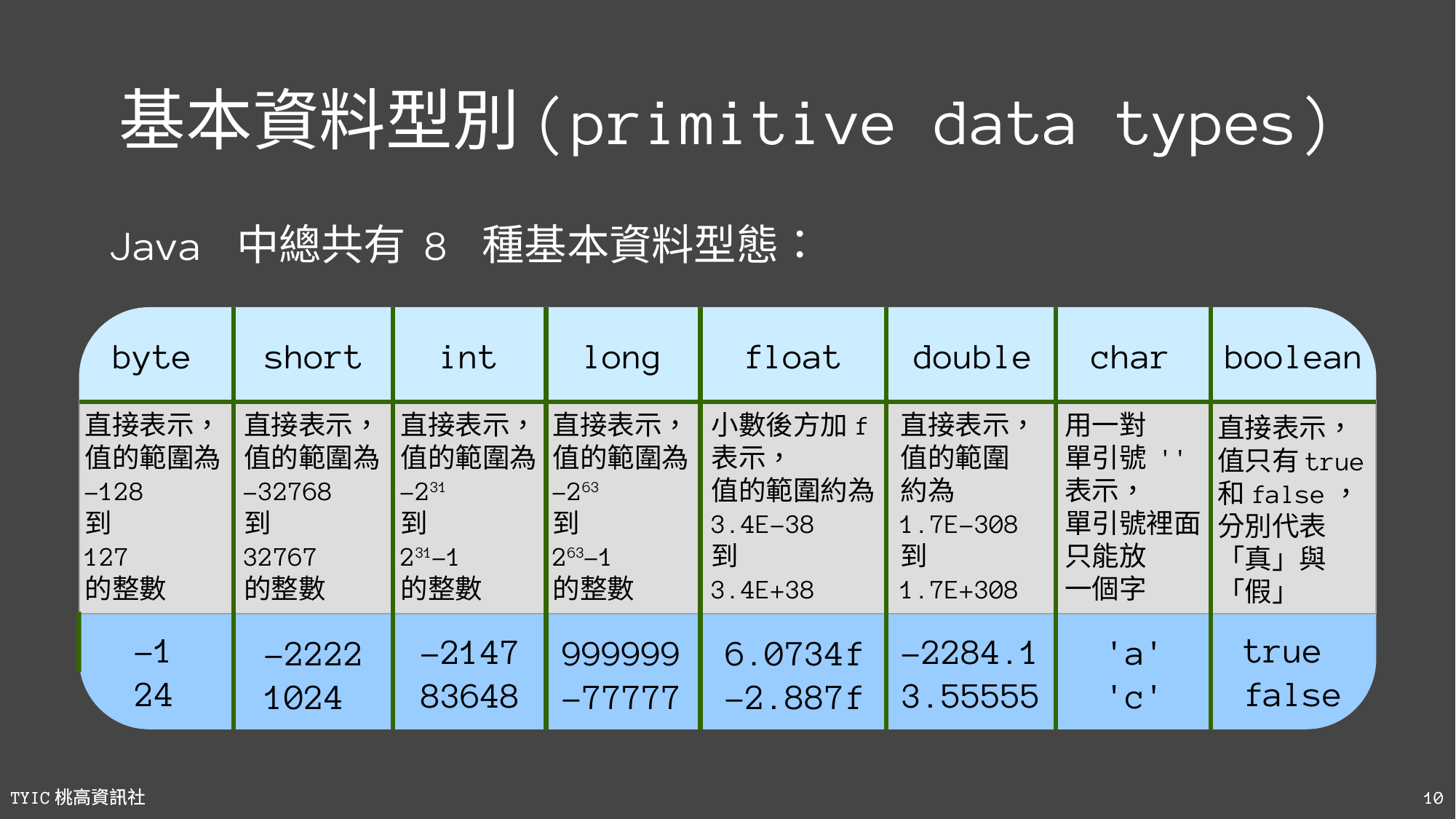

# 基本資料型別(primitive data types)
Java 中總共有 8 種基本資料型態：

byte
short
int
long
float
double
char
boolean

直接表示，
值的範圍為
-128
到
127
的整數
直接表示，
值的範圍為
-32768
到
32767
的整數
直接表示，
值的範圍為
-231
到
231-1
的整數
直接表示，
值的範圍為
-263
到
263-1
的整數
小數後方加f
表示，
值的範圍約為
3.4E-38
到
3.4E+38
直接表示，
值的範圍
約為
1.7E-308
到
1.7E+308
用一對
單引號 ''
表示，
單引號裡面
只能放
一個字
直接表示，
值只有true
和false，
分別代表
「真」與
「假」

-1
24
true
false
-2147
83648
-2284.1
3.55555
'a'
'c'
-2222
1024
6.0734f
-2.887f
999999
-77777